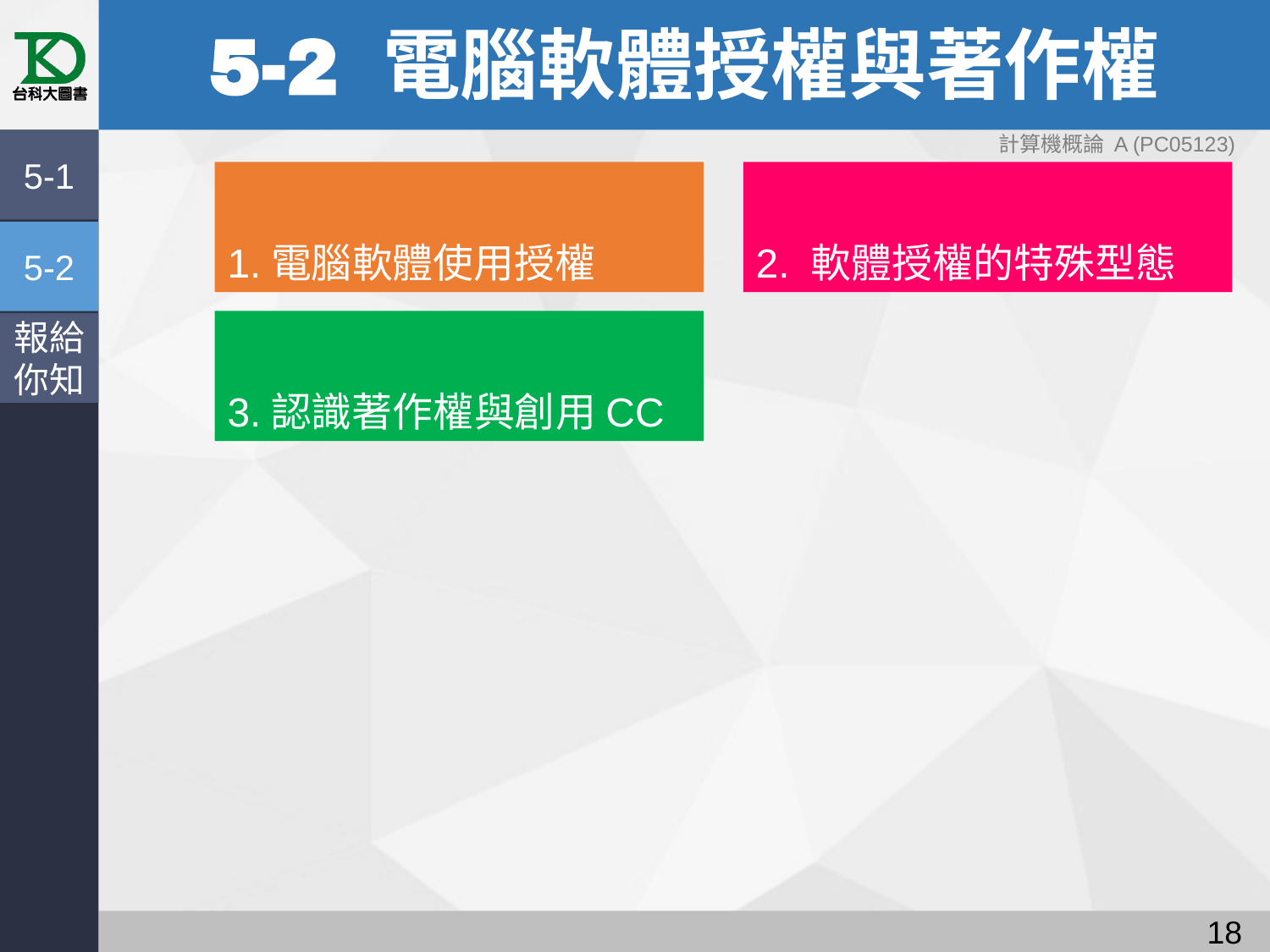

# 5-2 電腦軟體授權與著作權
計算機概論 A (PC05123)
5-1
1.電腦軟體使用授權
2. 軟體授權的特殊型態
5-2
3.認識著作權與創用CC
報給
你知
18